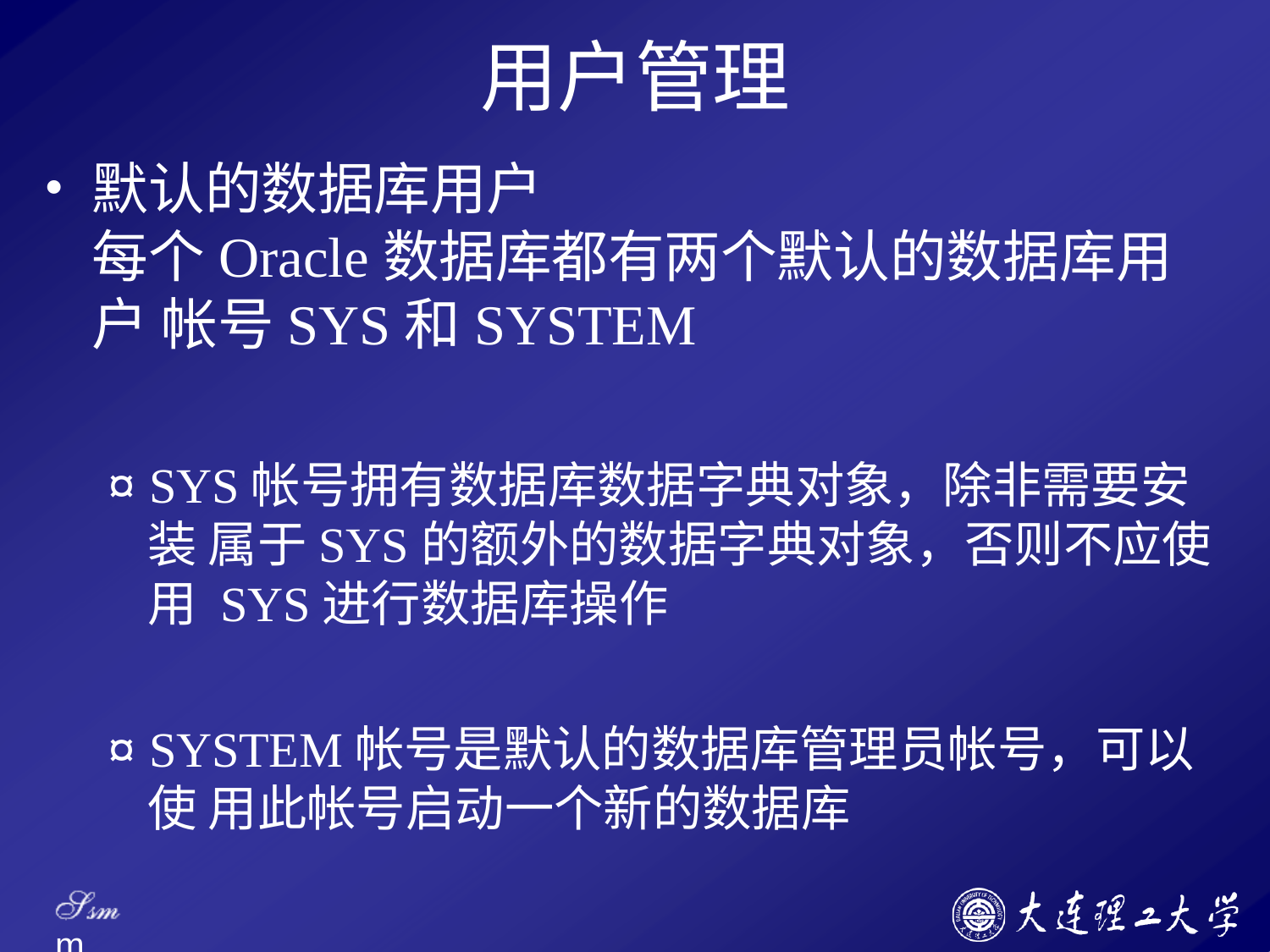

# 用户管理
默认的数据库用户
每个Oracle数据库都有两个默认的数据库用户 帐号SYS和SYSTEM

¤ SYS帐号拥有数据库数据字典对象，除非需要安装 属于SYS的额外的数据字典对象，否则不应使用 SYS进行数据库操作

¤ SYSTEM帐号是默认的数据库管理员帐号，可以使 用此帐号启动一个新的数据库

Ssm